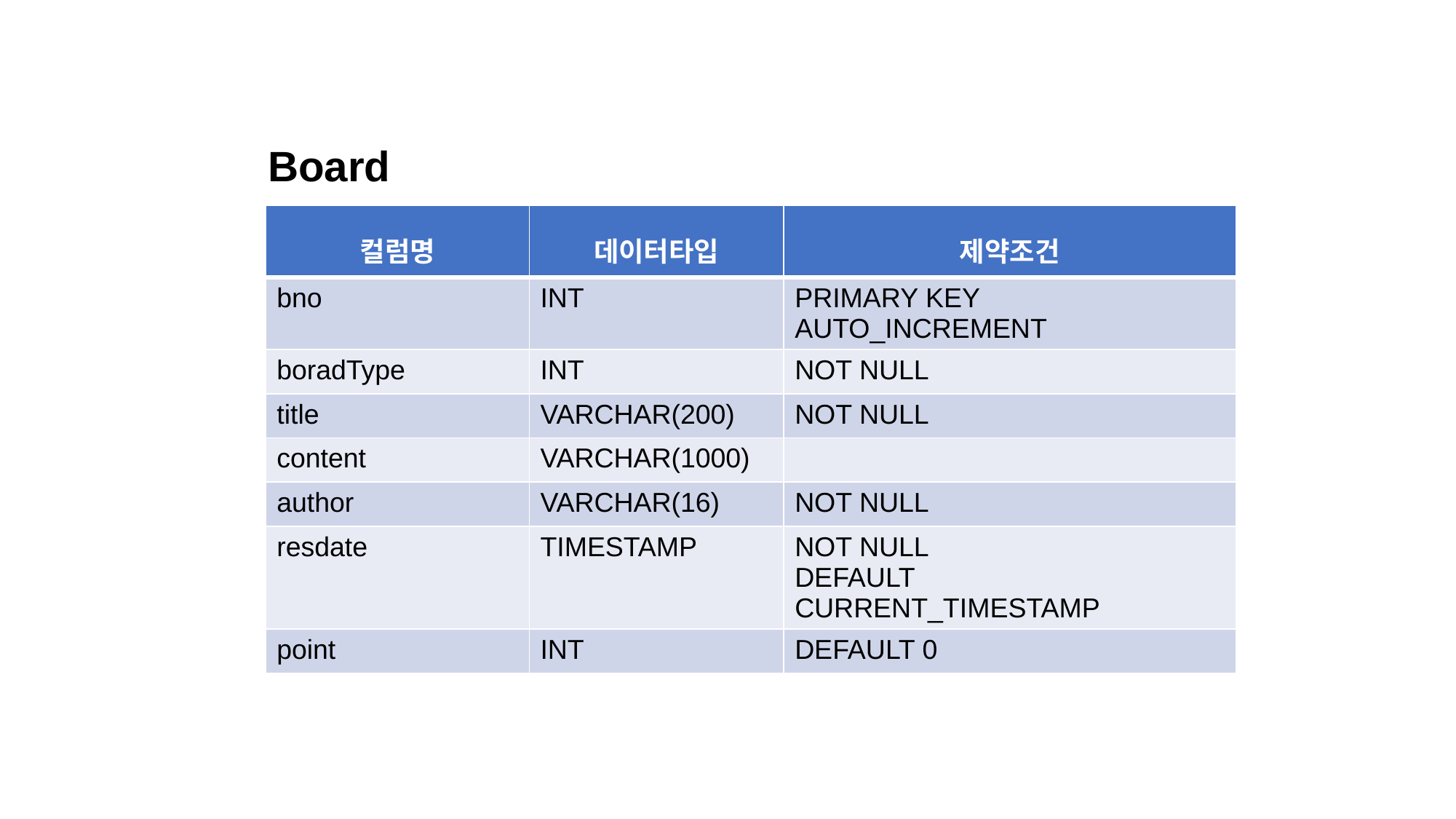

Board
| 컬럼명 | 데이터타입 | 제약조건 |
| --- | --- | --- |
| bno | INT | PRIMARY KEY AUTO\_INCREMENT |
| boradType | INT | NOT NULL |
| title | VARCHAR(200) | NOT NULL |
| content | VARCHAR(1000) |  |
| author | VARCHAR(16) | NOT NULL |
| resdate | TIMESTAMP | NOT NULL DEFAULT CURRENT\_TIMESTAMP |
| point | INT | DEFAULT 0 |